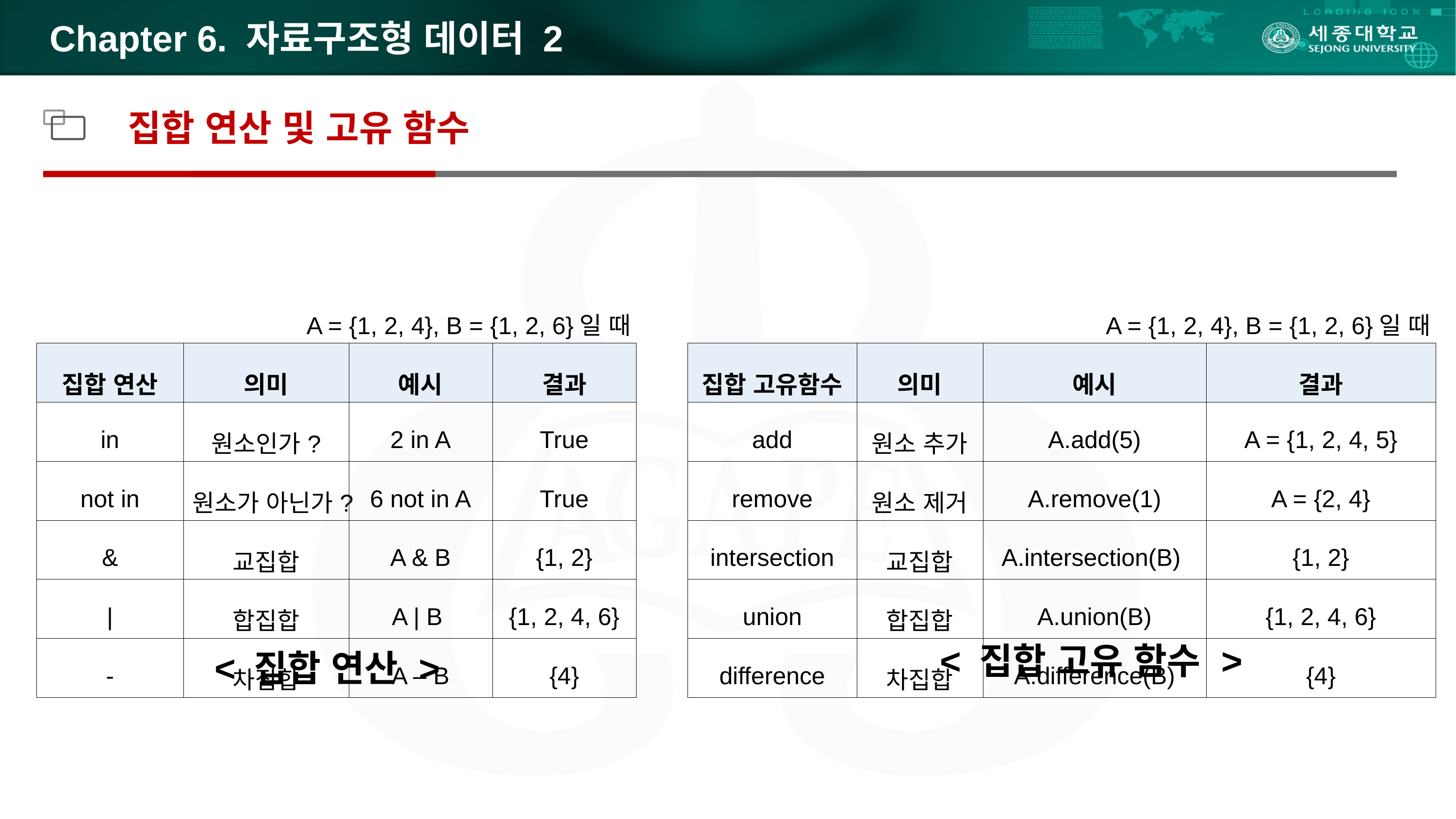

# Chapter 6. 자료구조형 데이터 2
집합 연산 및 고유 함수
| A = {1, 2, 4}, B = {1, 2, 6}일 때 |  |  |  |
| --- | --- | --- | --- |
| 집합 연산 | 의미 | 예시 | 결과 |
| in | 원소인가? | 2 in A | True |
| not in | 원소가 아닌가? | 6 not in A | True |
| & | 교집합 | A & B | {1, 2} |
| | | 합집합 | A | B | {1, 2, 4, 6} |
| - | 차집합 | A – B | {4} |
| A = {1, 2, 4}, B = {1, 2, 6}일 때 |  |  |  |
| --- | --- | --- | --- |
| 집합 고유함수 | 의미 | 예시 | 결과 |
| add | 원소 추가 | A.add(5) | A = {1, 2, 4, 5} |
| remove | 원소 제거 | A.remove(1) | A = {2, 4} |
| intersection | 교집합 | A.intersection(B) | {1, 2} |
| union | 합집합 | A.union(B) | {1, 2, 4, 6} |
| difference | 차집합 | A.difference(B) | {4} |
< 집합 고유 함수 >
< 집합 연산 >